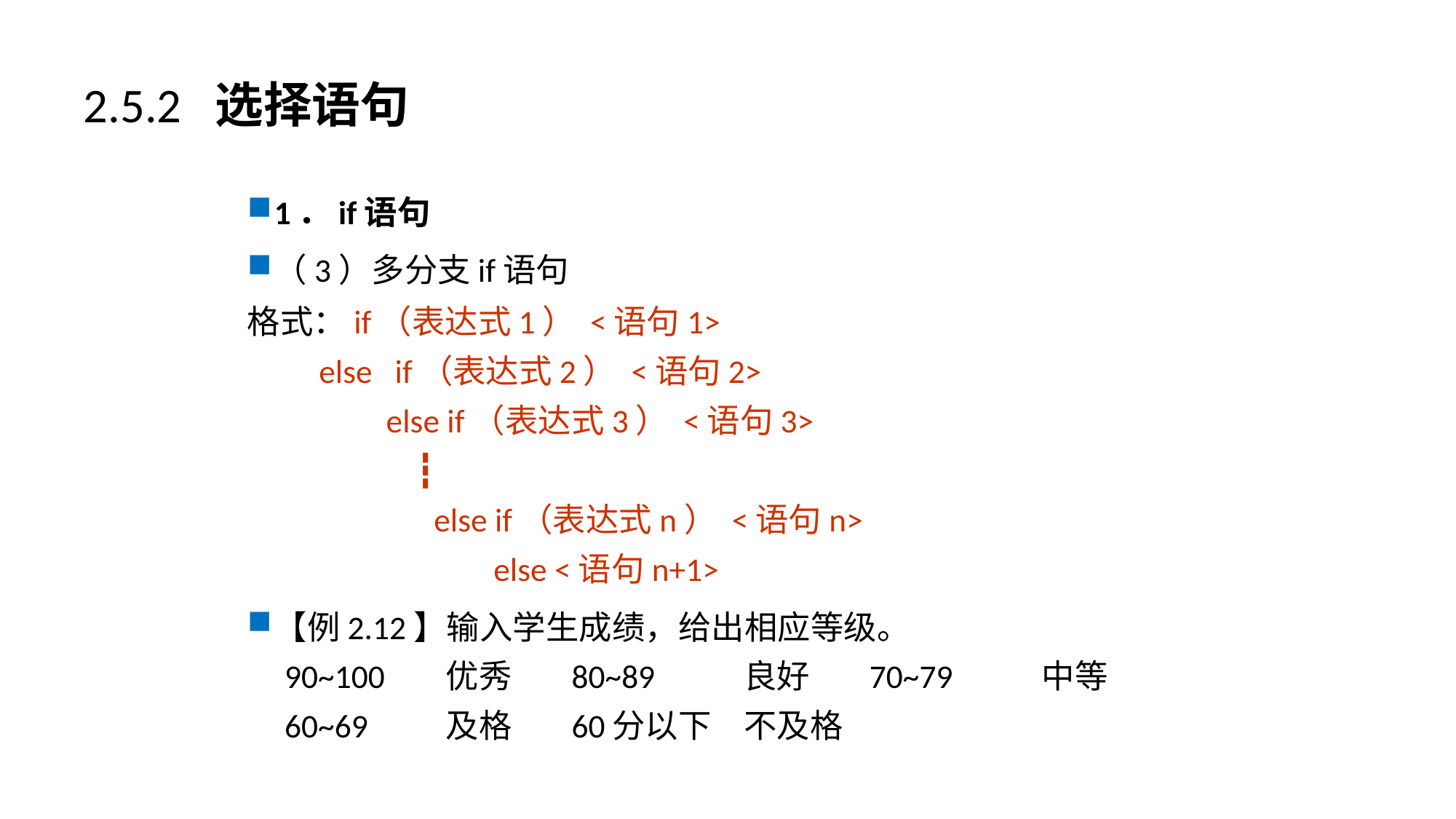

# 2.5.2  选择语句
1．if语句
（3）多分支if语句
格式：if（表达式1） <语句1>
	      else   if（表达式2） <语句2>
	               else if（表达式3） <语句3>
		                   ┇
                         else if（表达式n） <语句n>
                                 else <语句n+1>
【例2.12】输入学生成绩，给出相应等级。
     90~100    	优秀       80~89      	良好       70~79     	中等
     60~69  	及格       60分以下	不及格